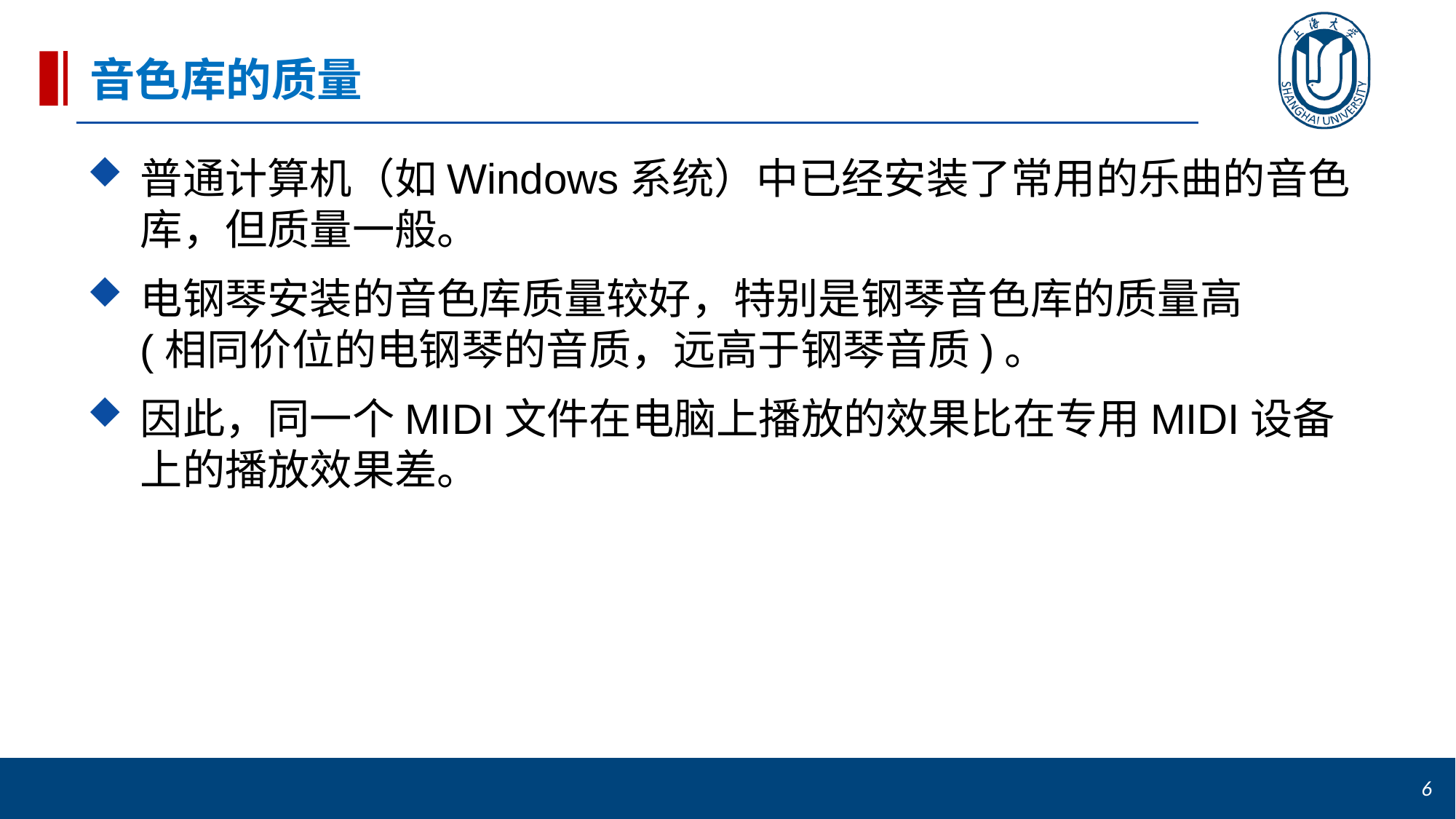

# 音色库的质量
普通计算机（如Windows系统）中已经安装了常用的乐曲的音色库，但质量一般。
电钢琴安装的音色库质量较好，特别是钢琴音色库的质量高
(相同价位的电钢琴的音质，远高于钢琴音质)。
因此，同一个MIDI文件在电脑上播放的效果比在专用MIDI设备上的播放效果差。
6